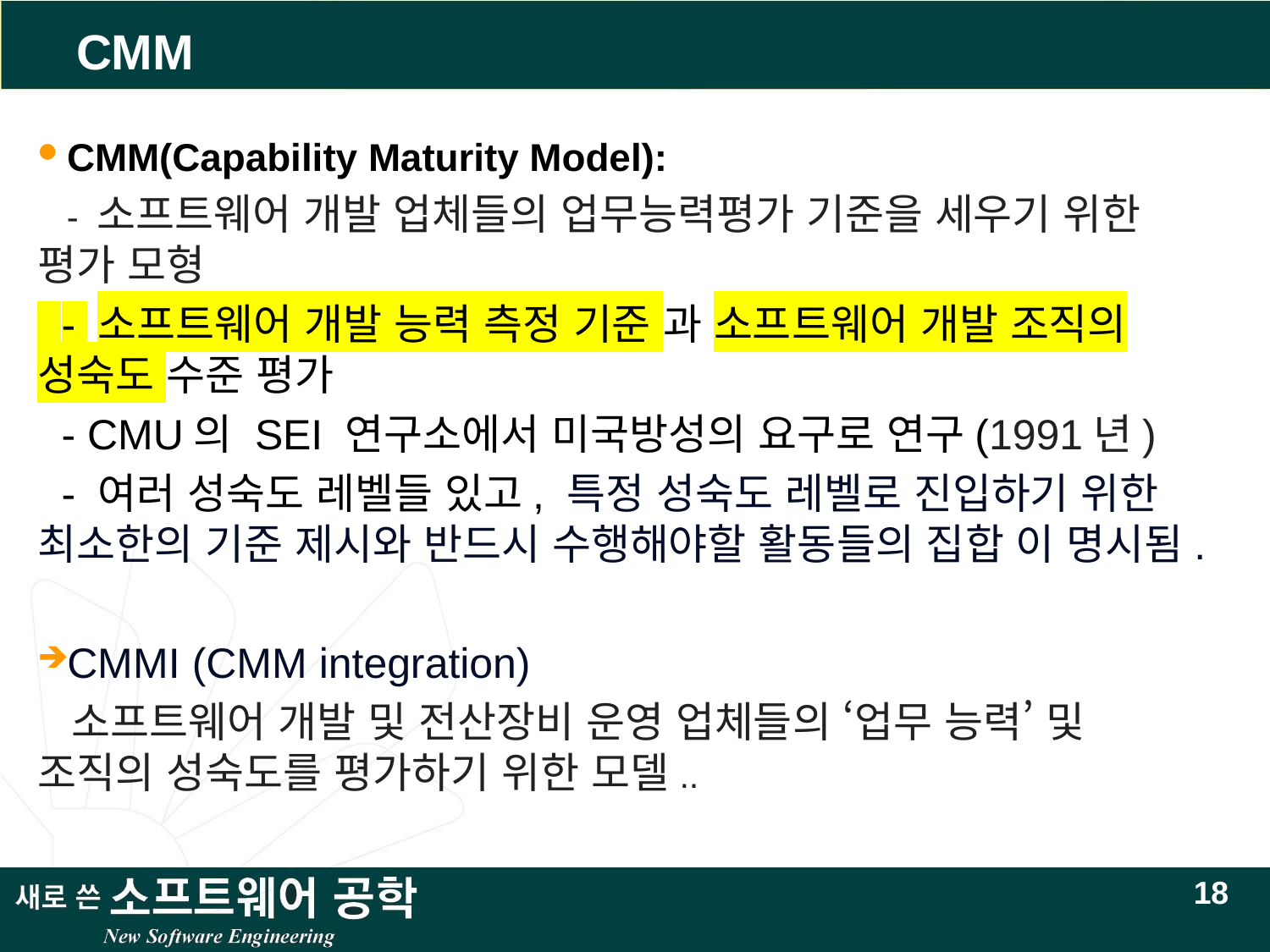

# CMM
CMM(Capability Maturity Model):
   - 소프트웨어 개발 업체들의 업무능력평가 기준을 세우기 위한 평가 모형
  - 소프트웨어 개발 능력 측정 기준 과 소프트웨어 개발 조직의 성숙도 수준 평가
  - CMU의 SEI 연구소에서 미국방성의 요구로 연구(1991년)
  - 여러 성숙도 레벨들 있고, 특정 성숙도 레벨로 진입하기 위한 최소한의 기준 제시와 반드시 수행해야할 활동들의 집합 이 명시됨.

CMMI (CMM integration)
  소프트웨어 개발 및 전산장비 운영 업체들의 ‘업무 능력’ 및 조직의 성숙도를 평가하기 위한 모델..

18